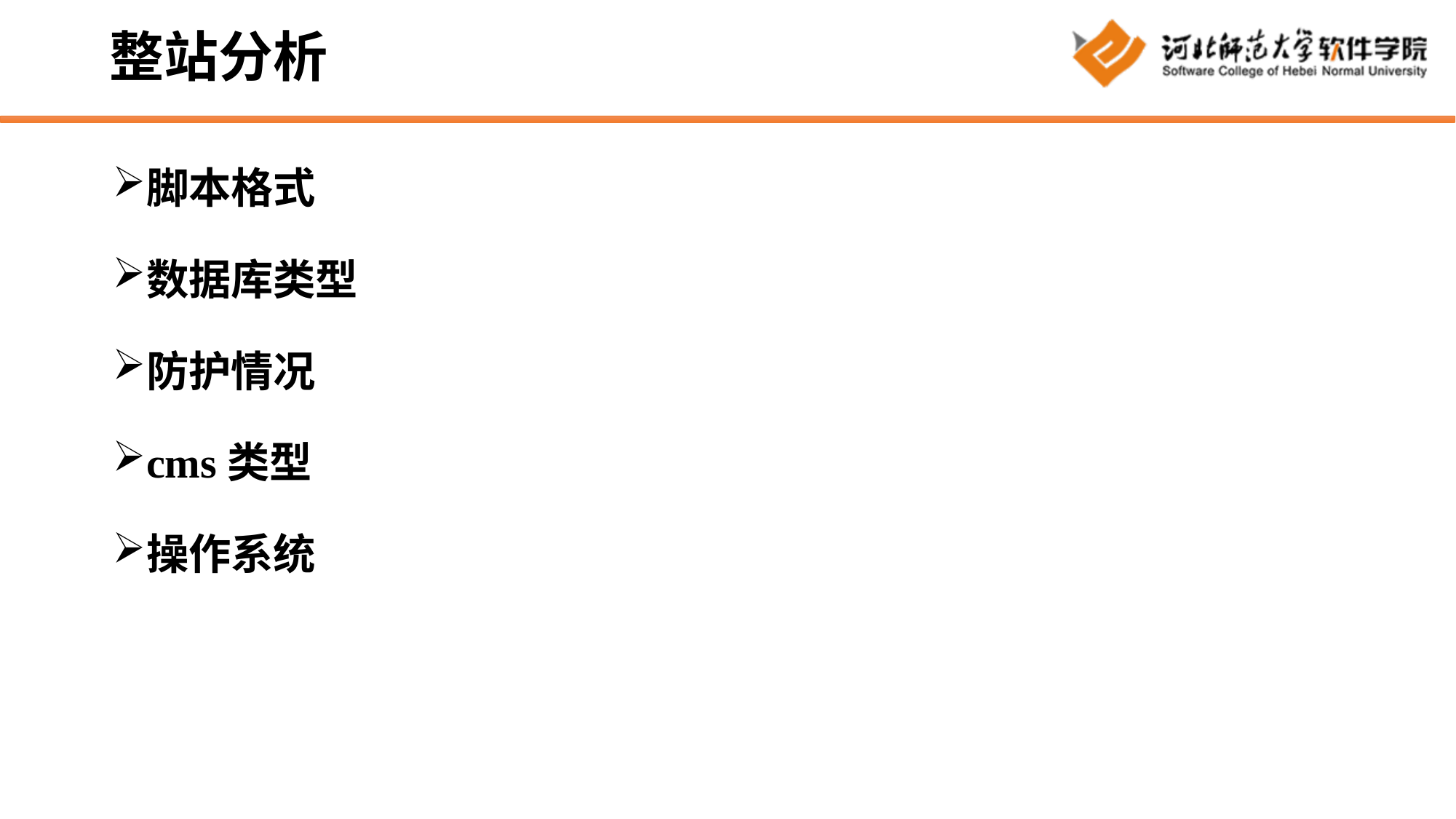

# 整站分析
脚本格式
数据库类型
防护情况
cms类型
操作系统